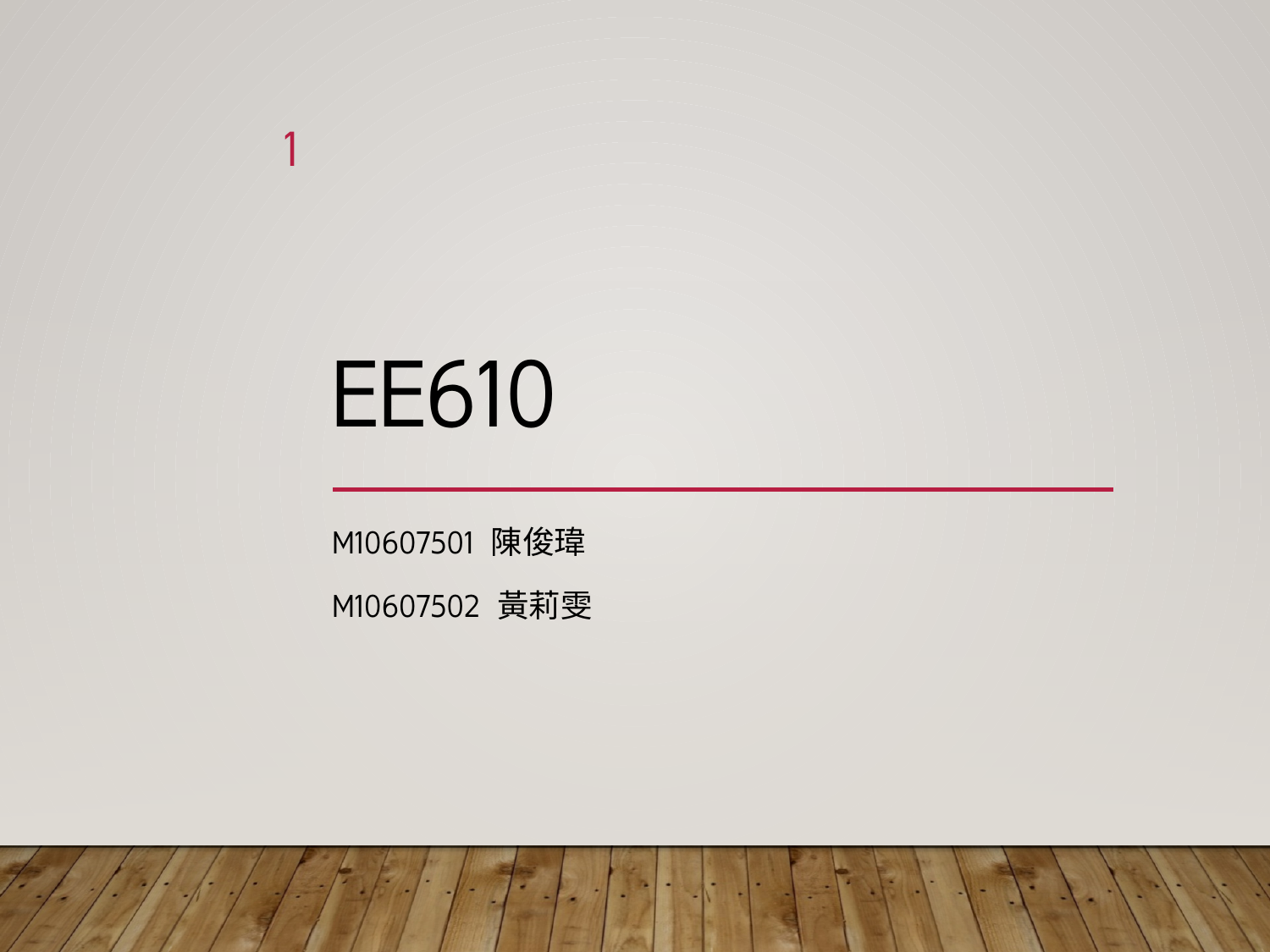

# EE610
1
M10607501 陳俊瑋
M10607502 黃莉雯